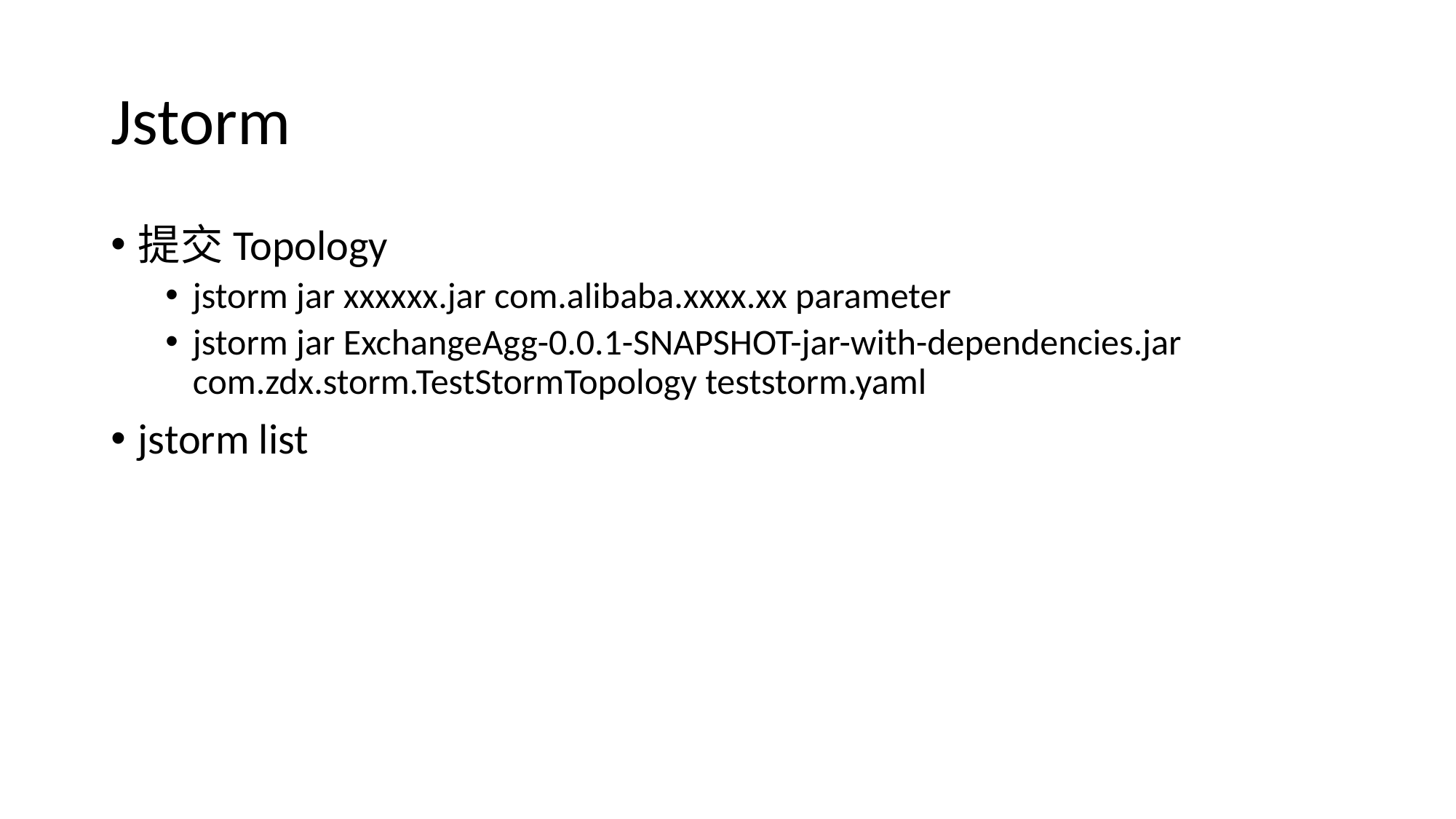

# Jstorm
提交Topology
jstorm jar xxxxxx.jar com.alibaba.xxxx.xx parameter
jstorm jar ExchangeAgg-0.0.1-SNAPSHOT-jar-with-dependencies.jar com.zdx.storm.TestStormTopology teststorm.yaml
jstorm list